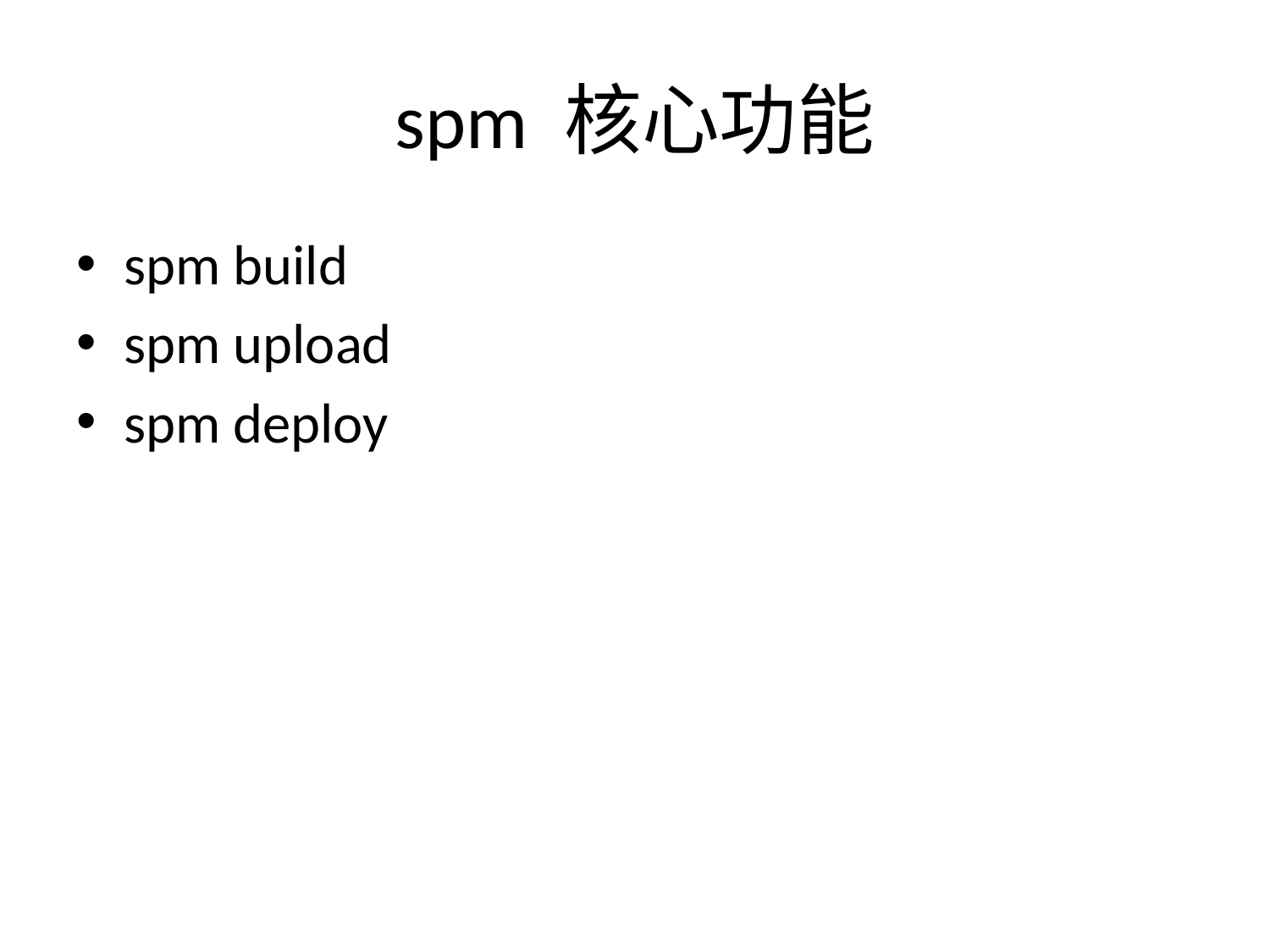

# spm 核心功能
spm build
spm upload
spm deploy